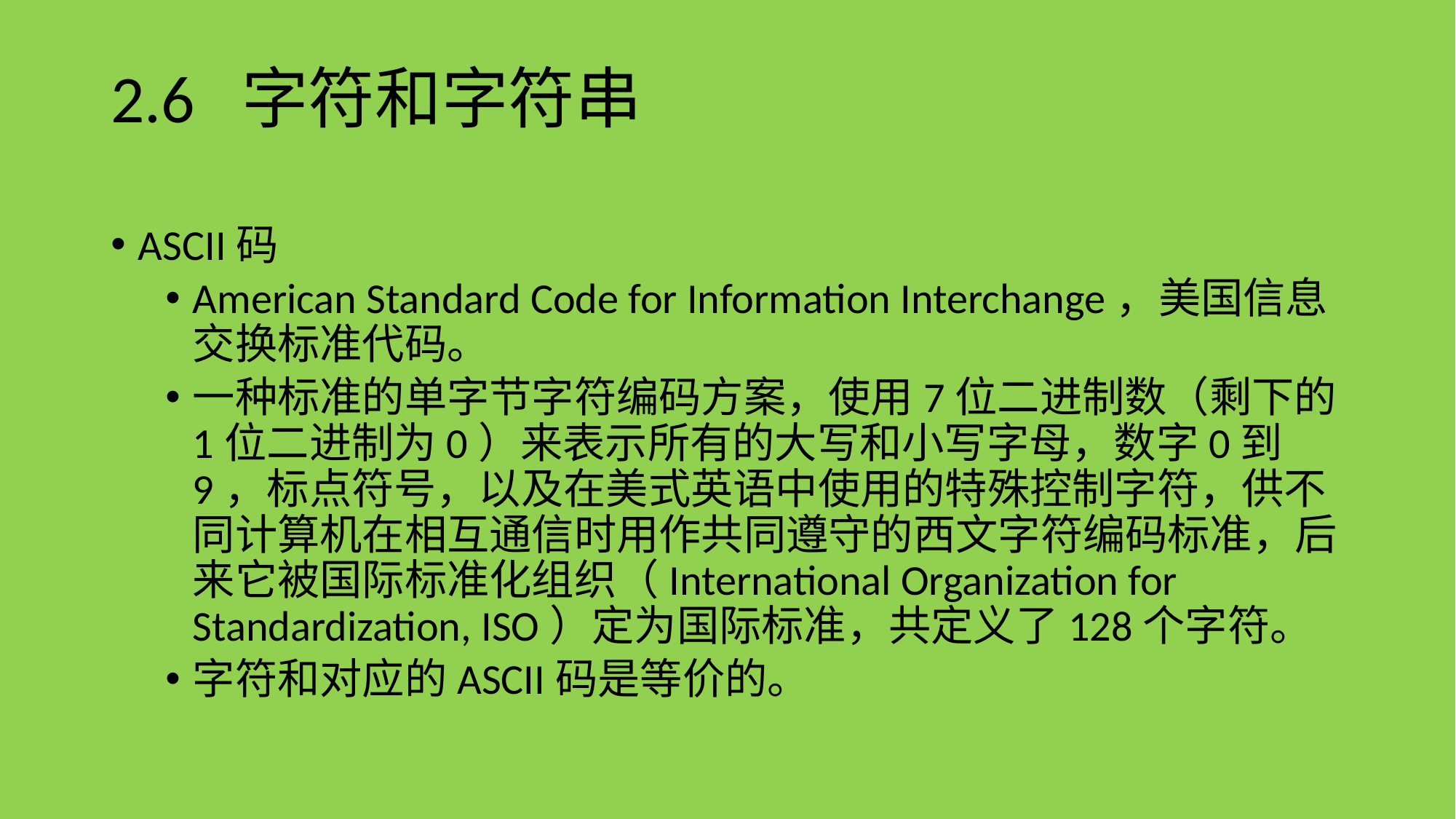

# 2.6  字符和字符串
ASCII码
American Standard Code for Information Interchange，美国信息交换标准代码。
一种标准的单字节字符编码方案，使用7位二进制数（剩下的1位二进制为0）来表示所有的大写和小写字母，数字0到9，标点符号，以及在美式英语中使用的特殊控制字符，供不同计算机在相互通信时用作共同遵守的西文字符编码标准，后来它被国际标准化组织（International Organization for Standardization, ISO）定为国际标准，共定义了128个字符。
字符和对应的ASCII码是等价的。